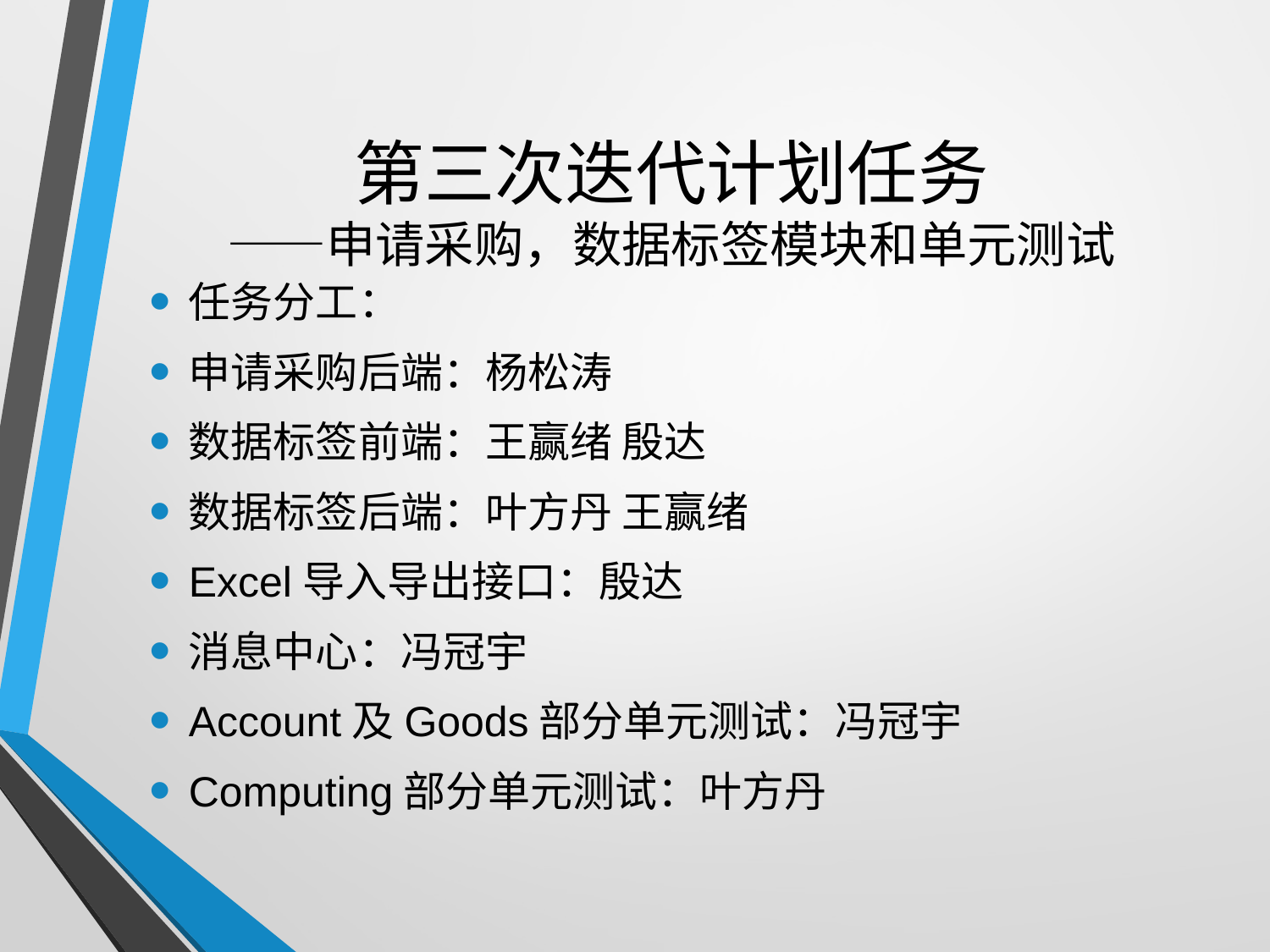

# 第三次迭代计划任务 ——申请采购，数据标签模块和单元测试
任务分工：
申请采购后端：杨松涛
数据标签前端：王赢绪 殷达
数据标签后端：叶方丹 王赢绪
Excel导入导出接口：殷达
消息中心：冯冠宇
Account及Goods部分单元测试：冯冠宇
Computing部分单元测试：叶方丹